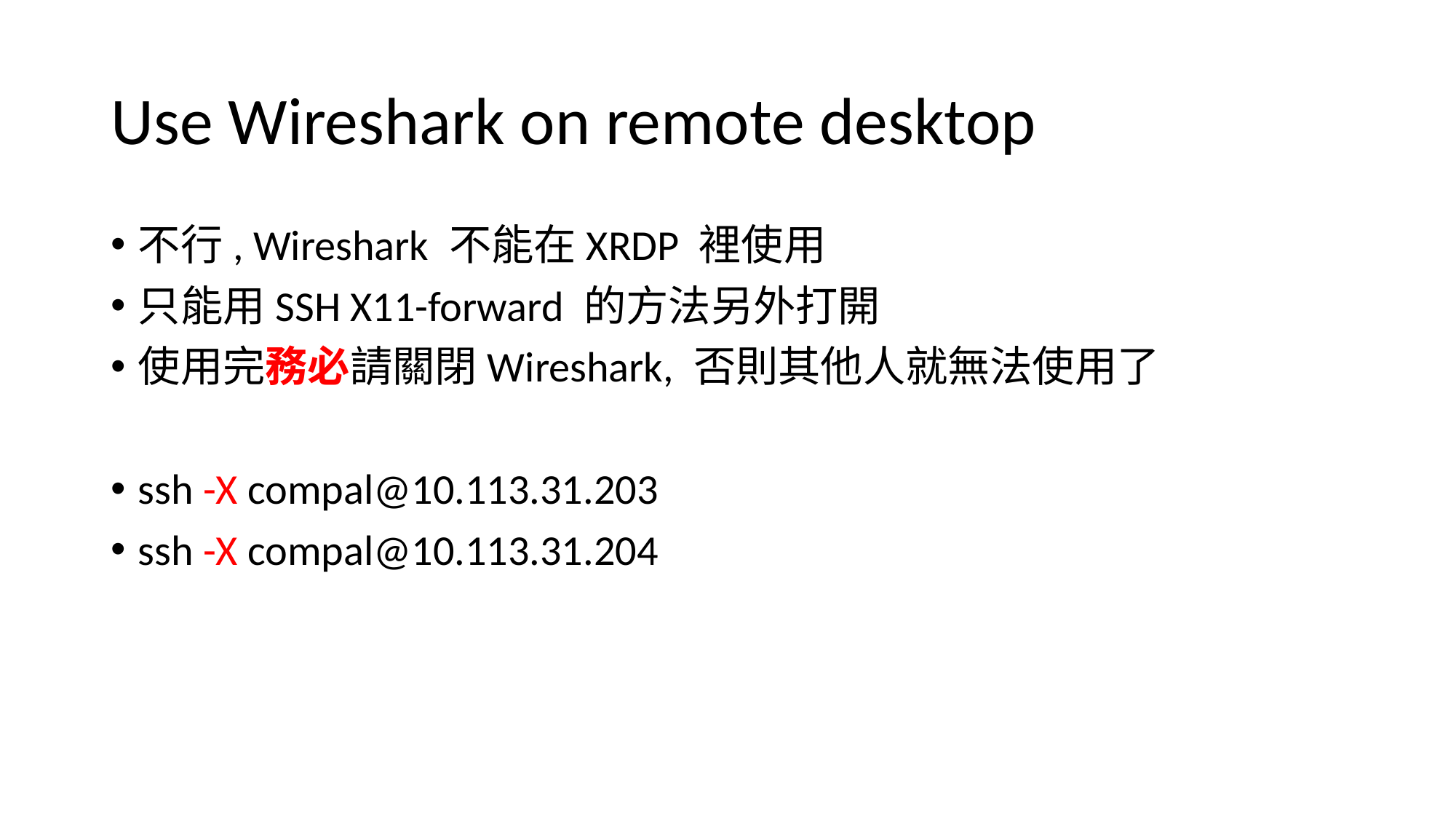

# Use Wireshark on remote desktop
不行, Wireshark 不能在XRDP 裡使用
只能用SSH X11-forward 的方法另外打開
使用完務必請關閉Wireshark, 否則其他人就無法使用了

ssh -X compal@10.113.31.203
ssh -X compal@10.113.31.204